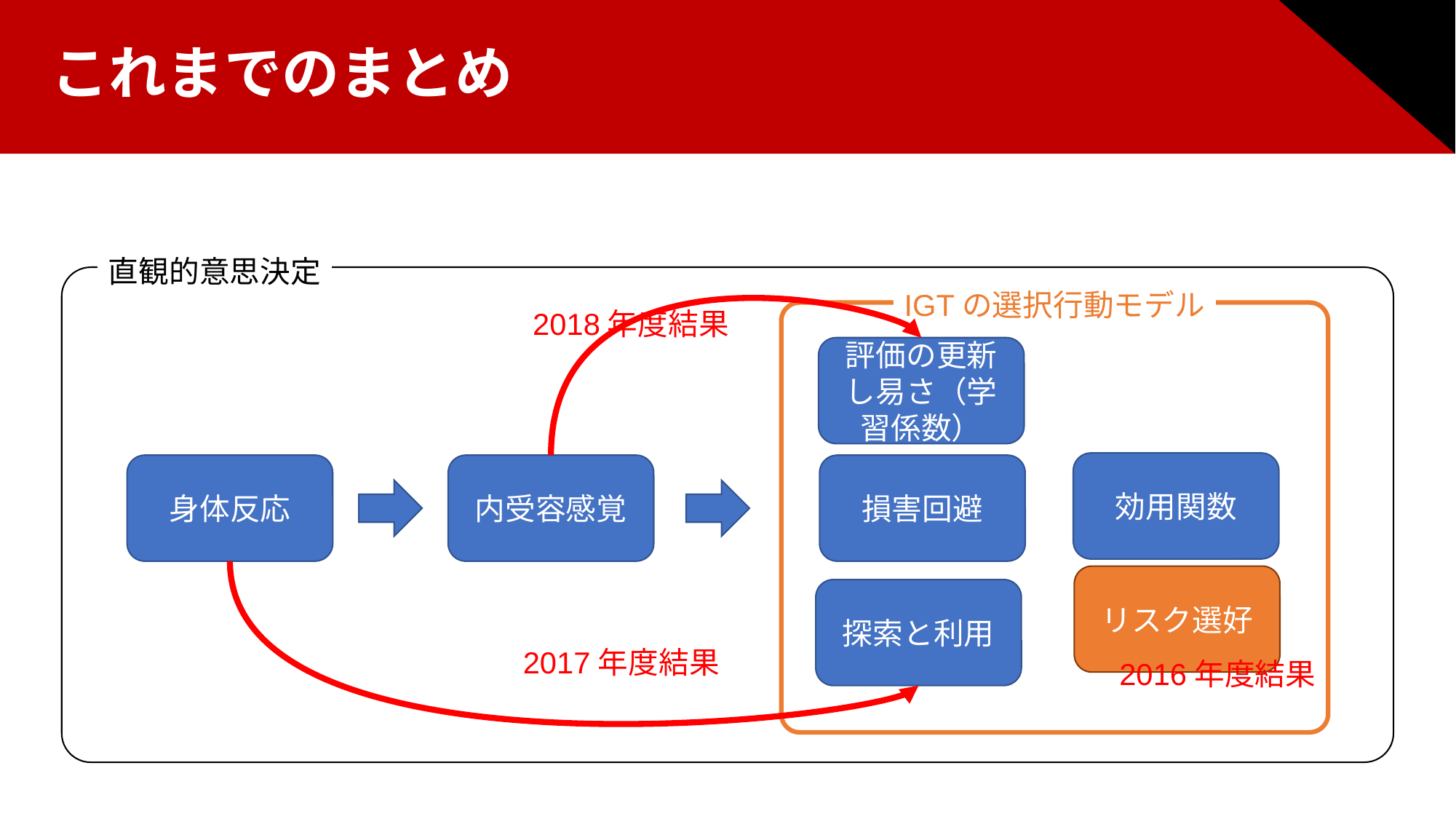

これまでのまとめ
直観的意思決定

IGTの選択行動モデル
2018年度結果

評価の更新し易さ（学習係数）
効用関数
身体反応
内受容感覚
損害回避

リスク選好
探索と利用
2017年度結果
2016年度結果